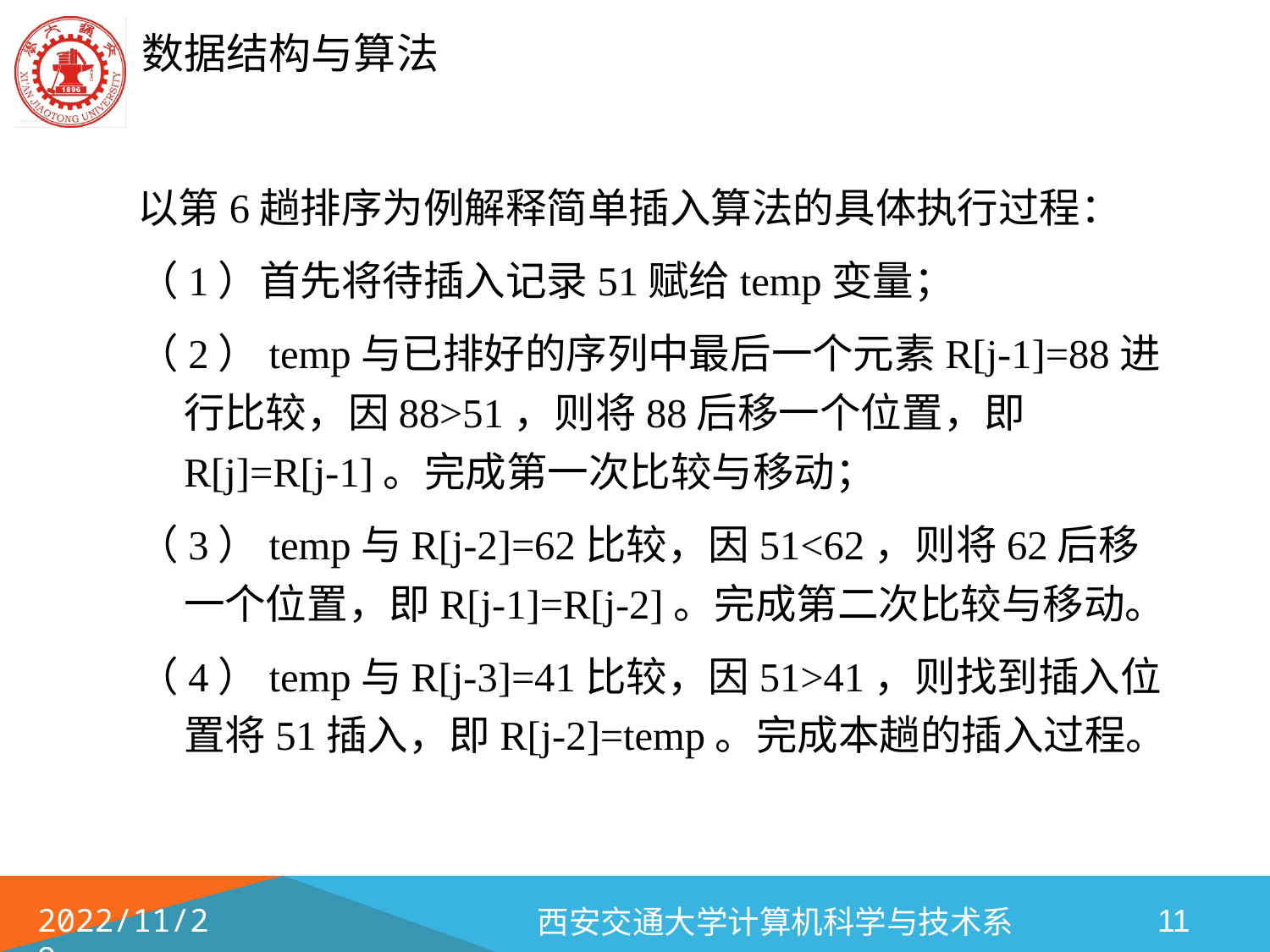

以第6趟排序为例解释简单插入算法的具体执行过程：
（1）首先将待插入记录51赋给temp变量；
（2）temp与已排好的序列中最后一个元素R[j-1]=88进行比较，因88>51，则将88后移一个位置，即R[j]=R[j-1]。完成第一次比较与移动；
（3）temp与R[j-2]=62比较，因51<62，则将62后移一个位置，即R[j-1]=R[j-2]。完成第二次比较与移动。
（4）temp与R[j-3]=41比较，因51>41，则找到插入位置将51插入，即R[j-2]=temp。完成本趟的插入过程。